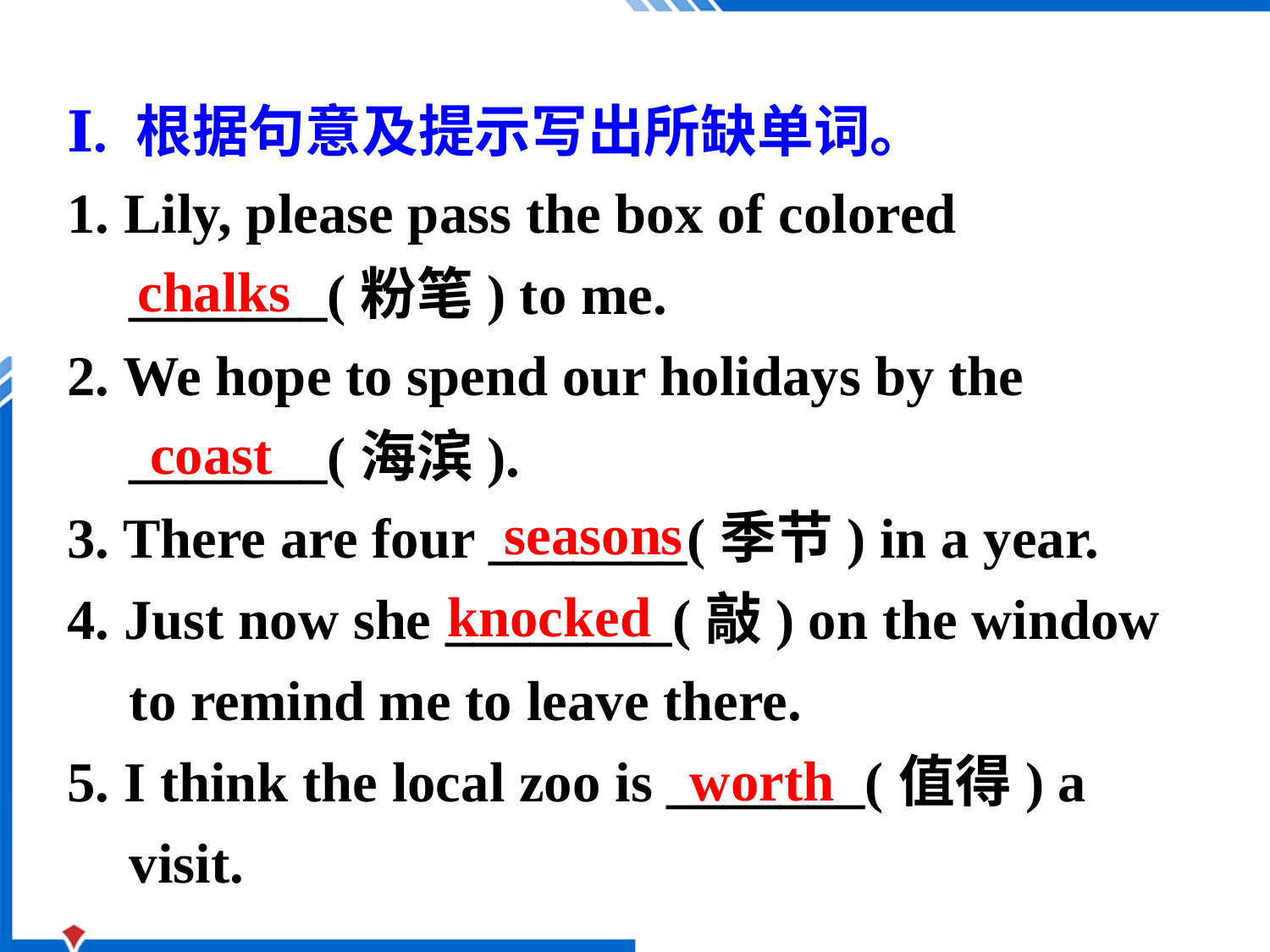

Ⅰ. 根据句意及提示写出所缺单词。
1. Lily, please pass the box of colored _______(粉笔) to me.
2. We hope to spend our holidays by the _______(海滨).
3. There are four _______(季节) in a year.
4. Just now she ________(敲) on the window to remind me to leave there.
5. I think the local zoo is _______(值得) a visit.
chalks
coast
seasons
knocked
worth